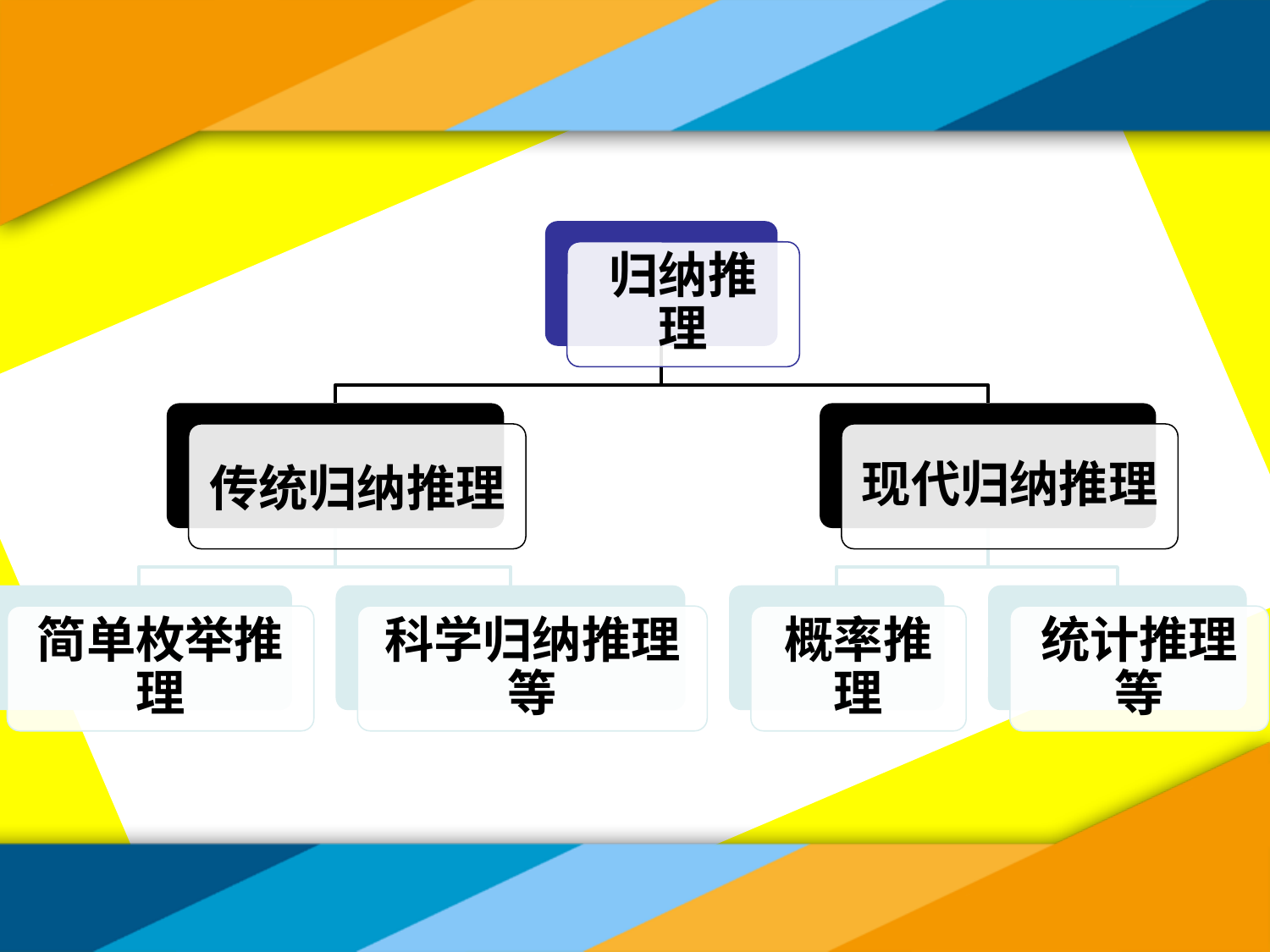

归纳推理
传统归纳推理
简单枚举推理
科学归纳推理等
现代归纳推理
概率推理
统计推理等
从形态上看：